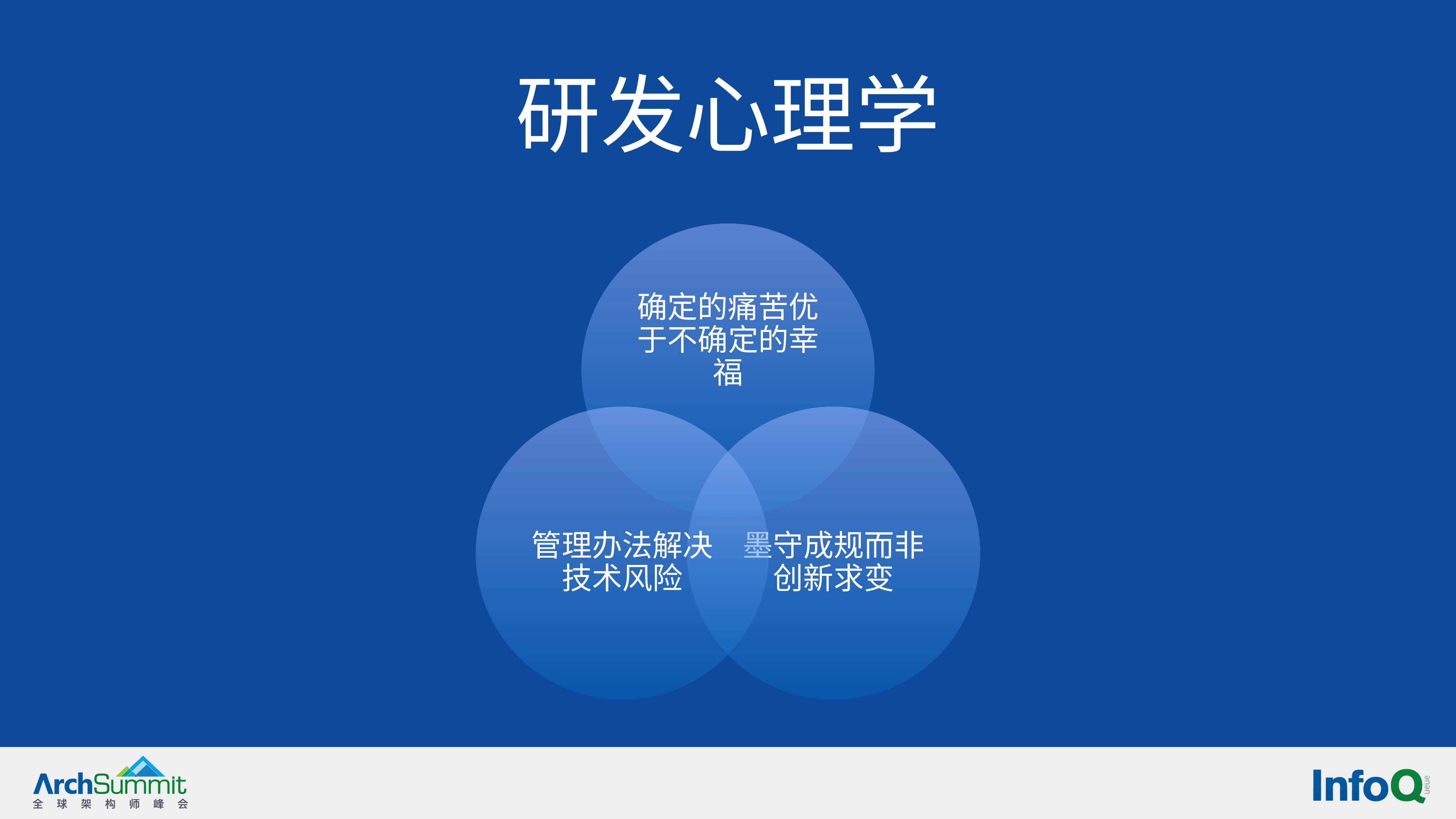

# 研发心理学
确定的痛苦优于不确定的幸福
墨守成规而非创新求变
管理办法解决技术风险